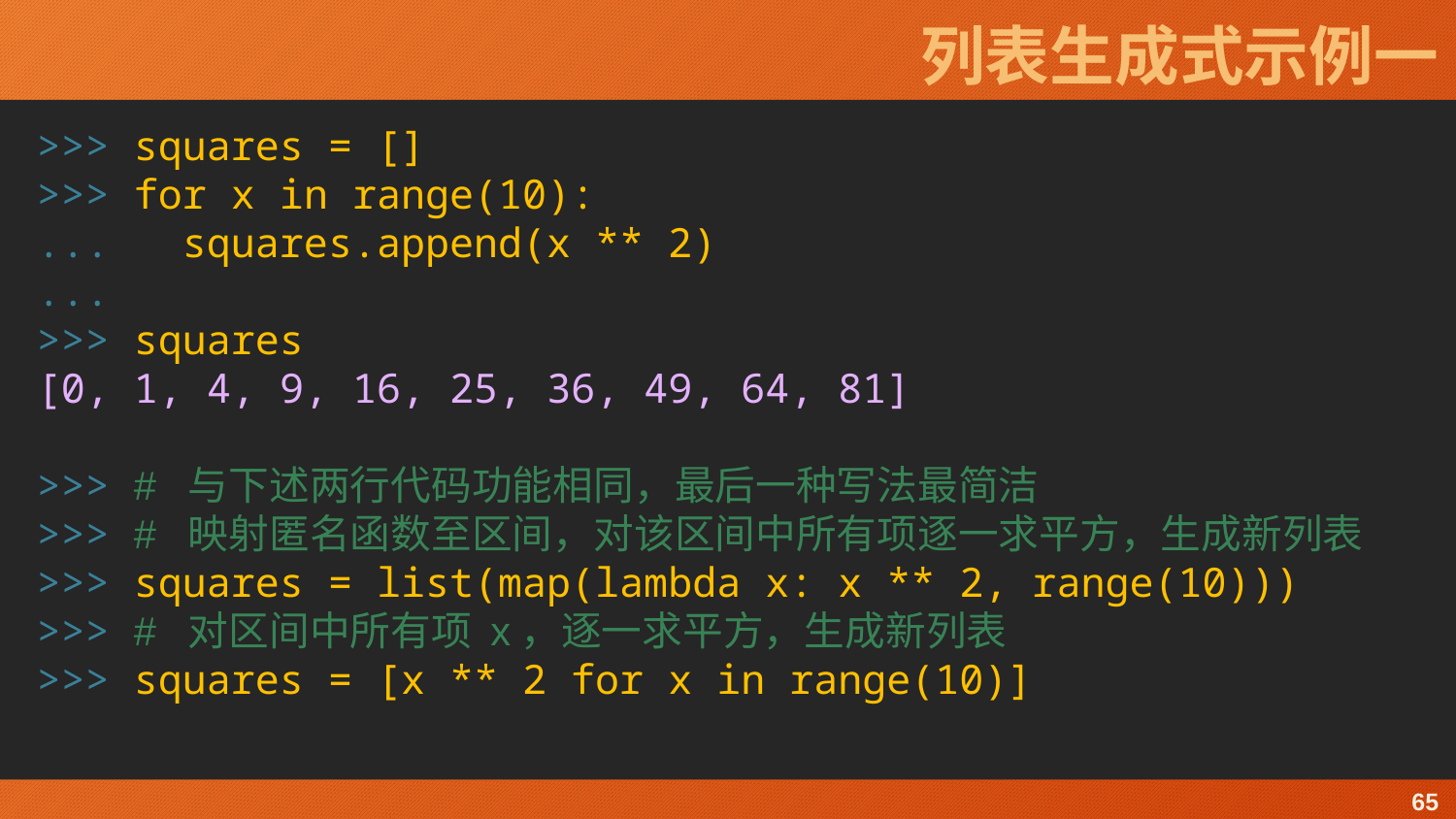

# 列表生成式示例一
>>> squares = []
>>> for x in range(10):
...   squares.append(x ** 2)
...
>>> squares
[0, 1, 4, 9, 16, 25, 36, 49, 64, 81]

>>> #  与下述两行代码功能相同，最后一种写法最简洁
>>> #  映射匿名函数至区间，对该区间中所有项逐一求平方，生成新列表
>>> squares = list(map(lambda x: x ** 2, range(10)))
>>> #  对区间中所有项 x，逐一求平方，生成新列表
>>> squares = [x ** 2 for x in range(10)]
65